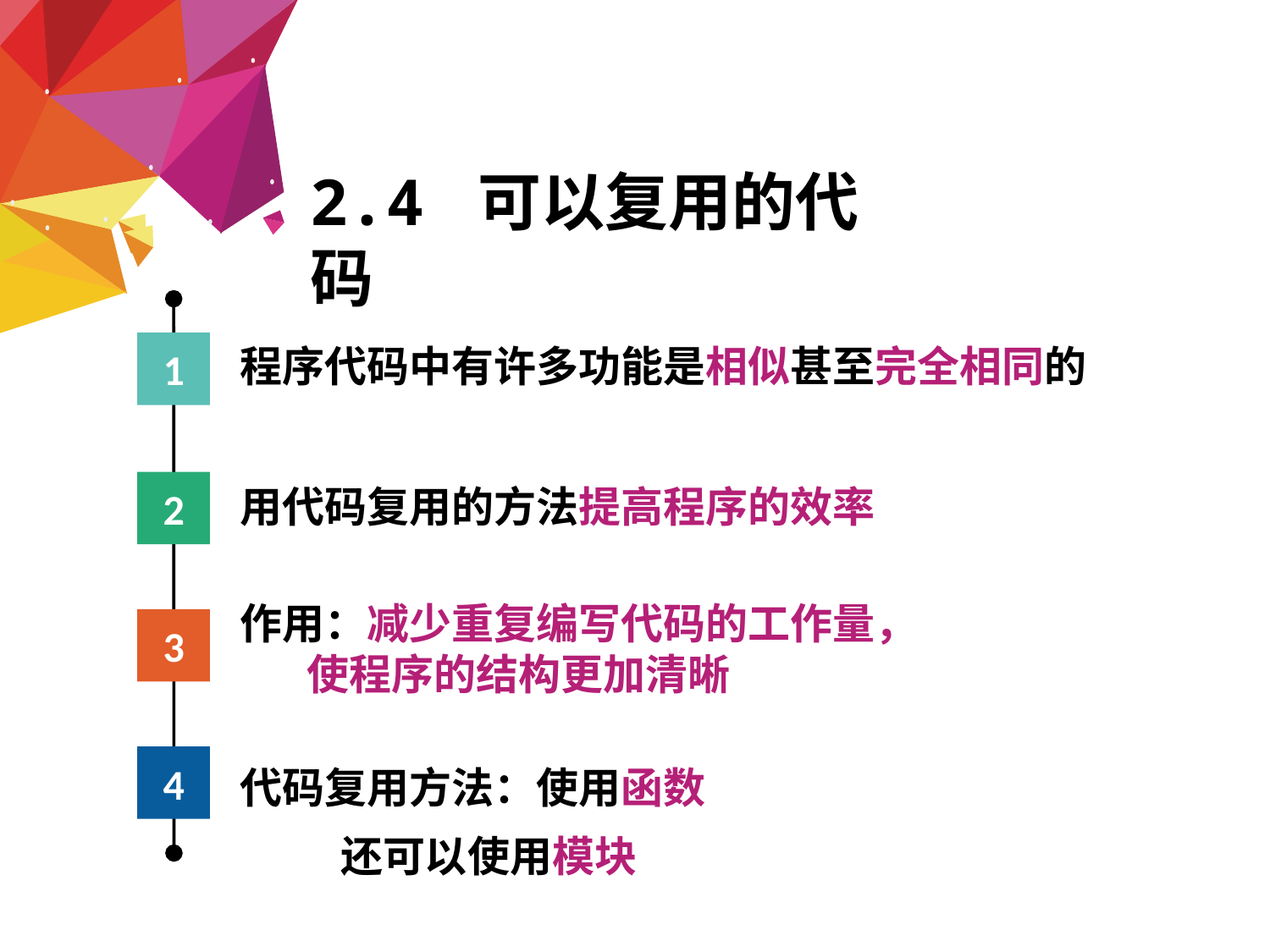

2.4 可以复用的代码

1
程序代码中有许多功能是相似甚至完全相同的
2
用代码复用的方法提高程序的效率
作用：减少重复编写代码的工作量，
      使程序的结构更加清晰
3
4
代码复用方法：使用函数
       还可以使用模块